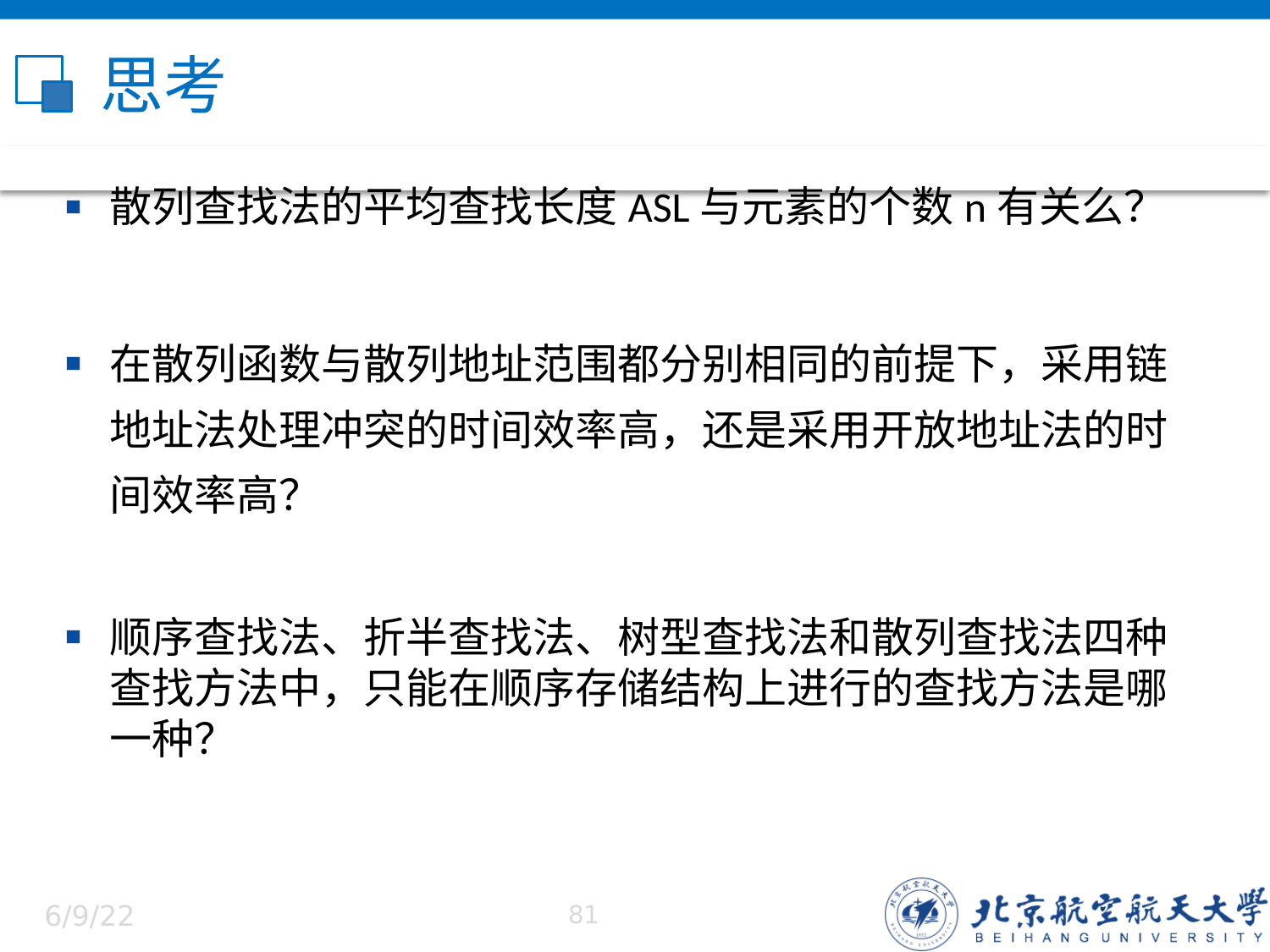

# 思考
散列查找法的平均查找长度ASL与元素的个数n有关么？

在散列函数与散列地址范围都分别相同的前提下，采用链地址法处理冲突的时间效率高，还是采用开放地址法的时间效率高？

顺序查找法、折半查找法、树型查找法和散列查找法四种查找方法中，只能在顺序存储结构上进行的查找方法是哪一种？

6/9/22
81